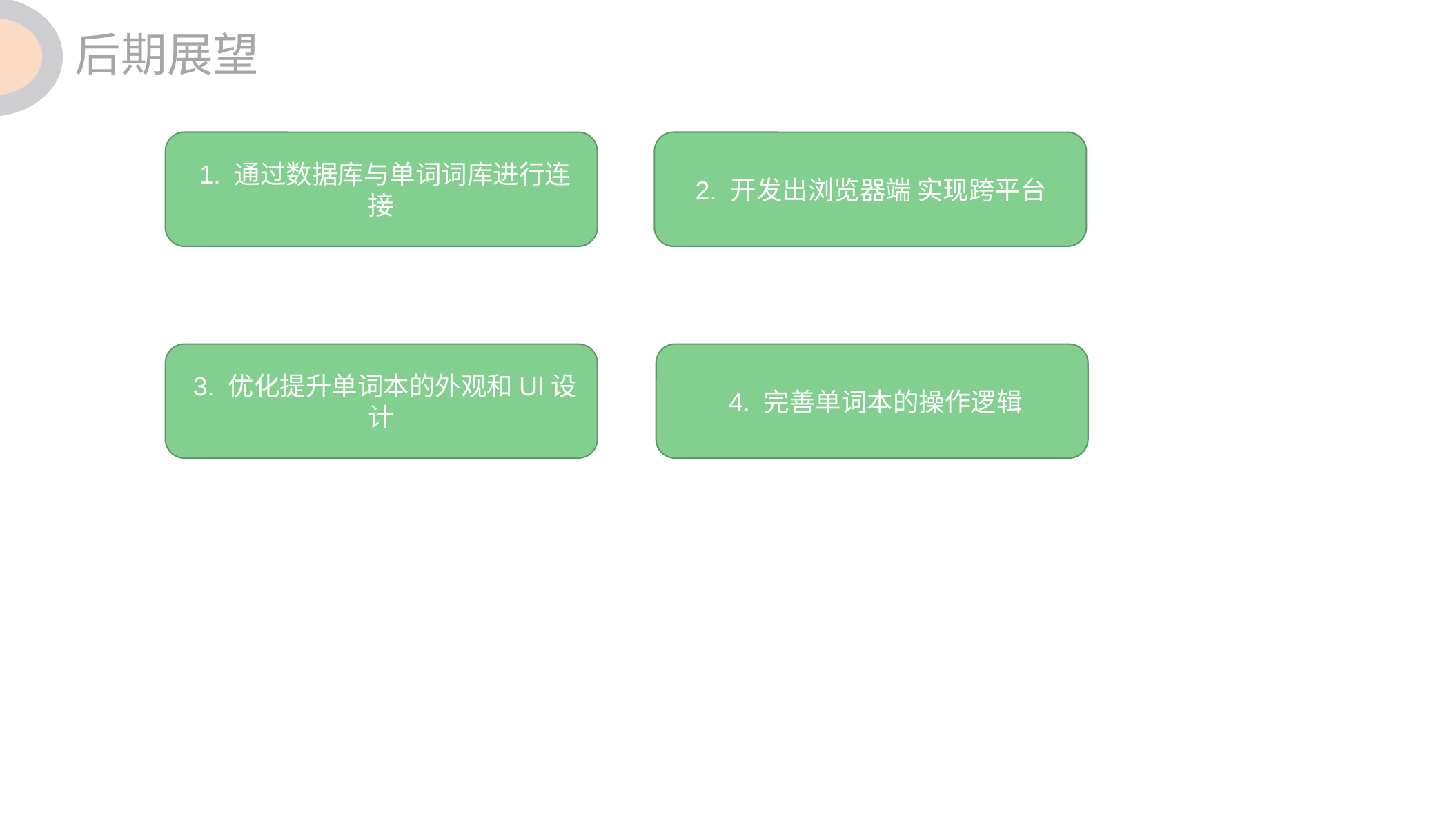

后期展望

 1. 通过数据库与单词词库进行连接
 2. 开发出浏览器端 实现跨平台
 3. 优化提升单词本的外观和UI设计
 4. 完善单词本的操作逻辑